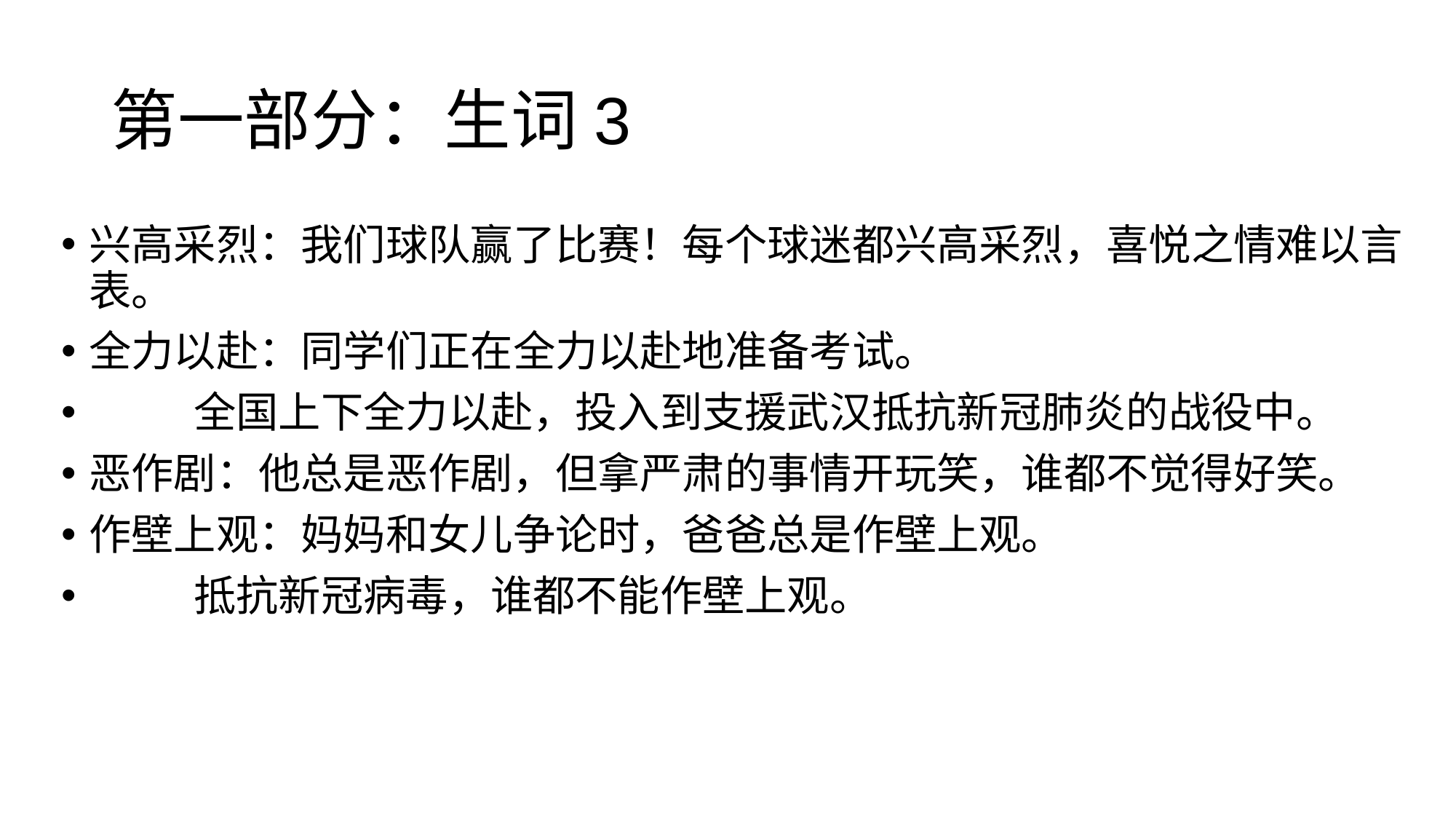

# 第一部分：生词3
兴高采烈：我们球队赢了比赛！每个球迷都兴高采烈，喜悦之情难以言表。
全力以赴：同学们正在全力以赴地准备考试。
          全国上下全力以赴，投入到支援武汉抵抗新冠肺炎的战役中。
恶作剧：他总是恶作剧，但拿严肃的事情开玩笑，谁都不觉得好笑。
作壁上观：妈妈和女儿争论时，爸爸总是作壁上观。
          抵抗新冠病毒，谁都不能作壁上观。